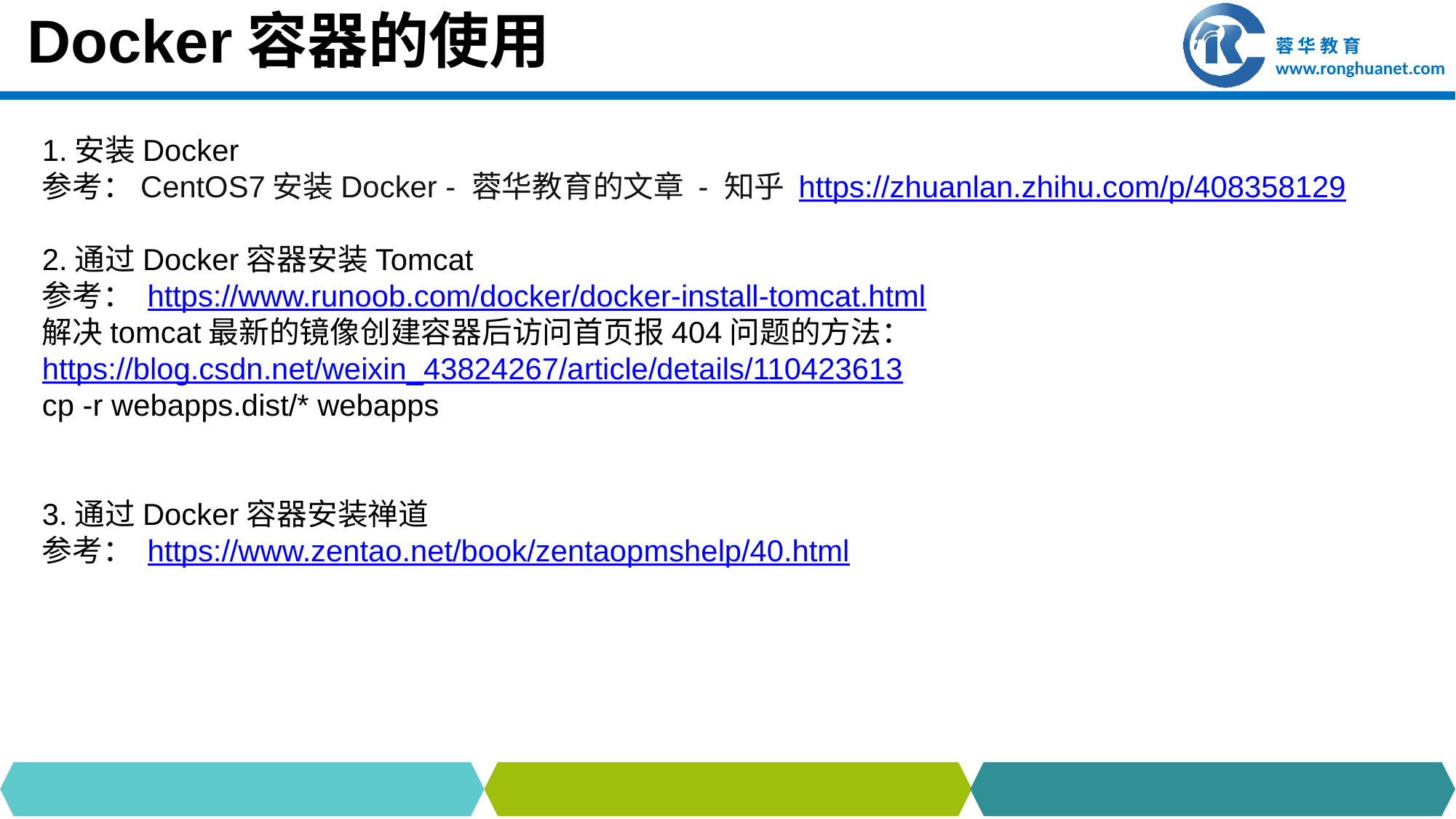

# Docker容器的使用
1.安装Docker
参考：CentOS7安装Docker - 蓉华教育的文章 - 知乎 https://zhuanlan.zhihu.com/p/408358129

2.通过Docker容器安装Tomcat
参考： https://www.runoob.com/docker/docker-install-tomcat.html
解决tomcat最新的镜像创建容器后访问首页报404问题的方法：
https://blog.csdn.net/weixin_43824267/article/details/110423613
cp -r webapps.dist/* webapps

3.通过Docker容器安装禅道
参考： https://www.zentao.net/book/zentaopmshelp/40.html